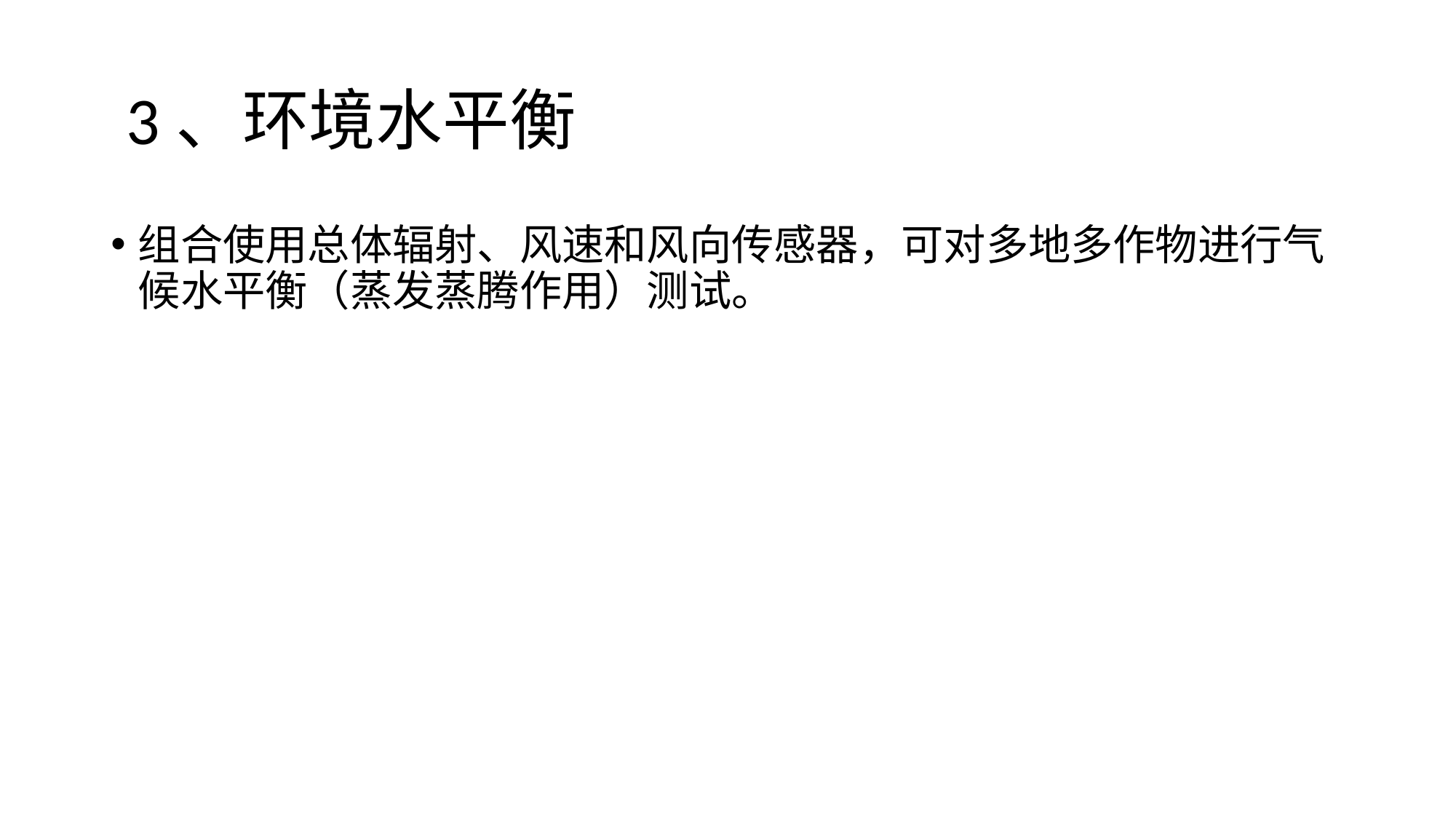

# 3、环境水平衡
组合使用总体辐射、风速和风向传感器，可对多地多作物进行气候水平衡（蒸发蒸腾作用）测试。